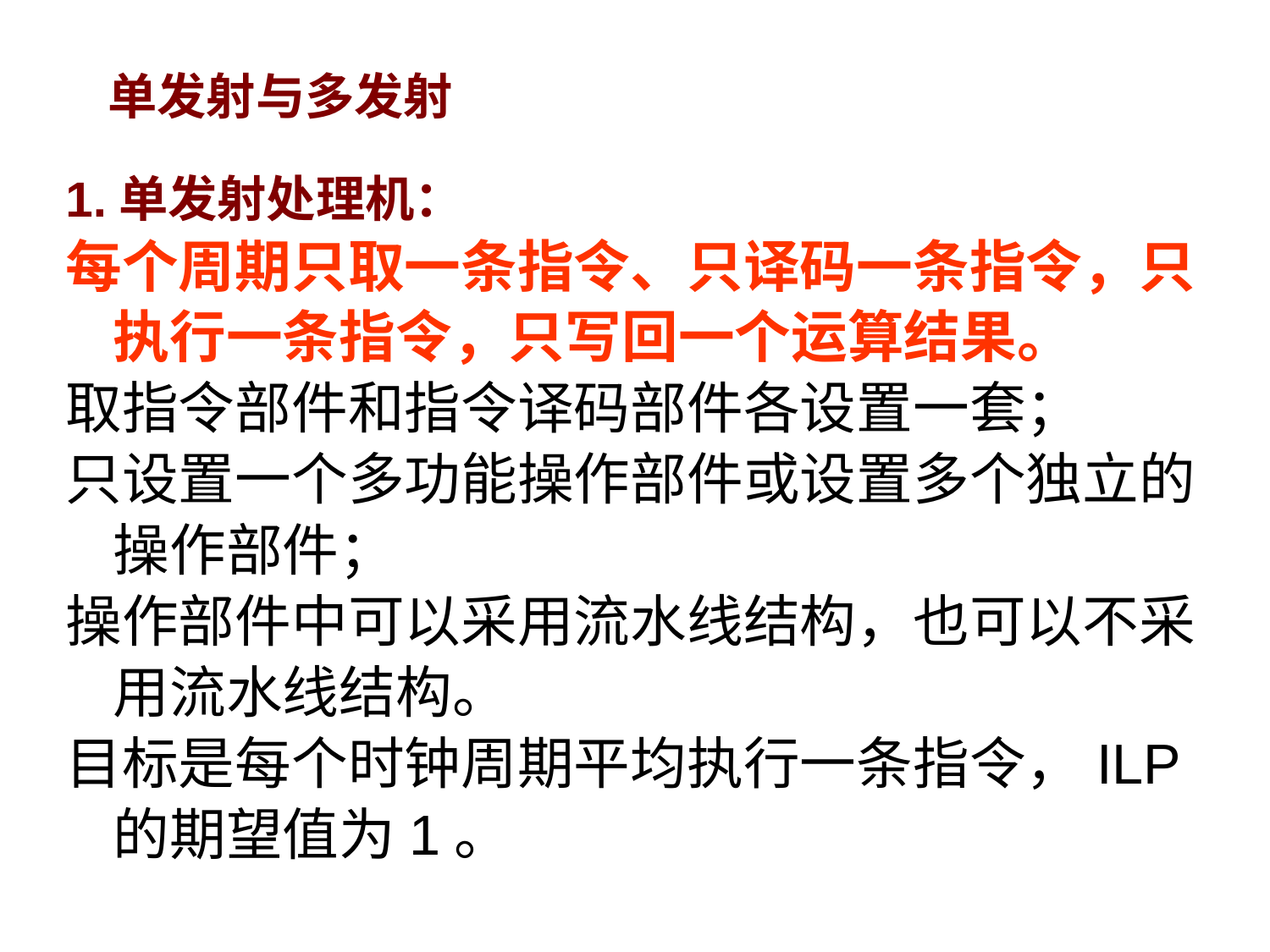

# 单发射与多发射
1.单发射处理机：
每个周期只取一条指令、只译码一条指令，只执行一条指令，只写回一个运算结果。
取指令部件和指令译码部件各设置一套；
只设置一个多功能操作部件或设置多个独立的操作部件；
操作部件中可以采用流水线结构，也可以不采用流水线结构。
目标是每个时钟周期平均执行一条指令，ILP的期望值为1。